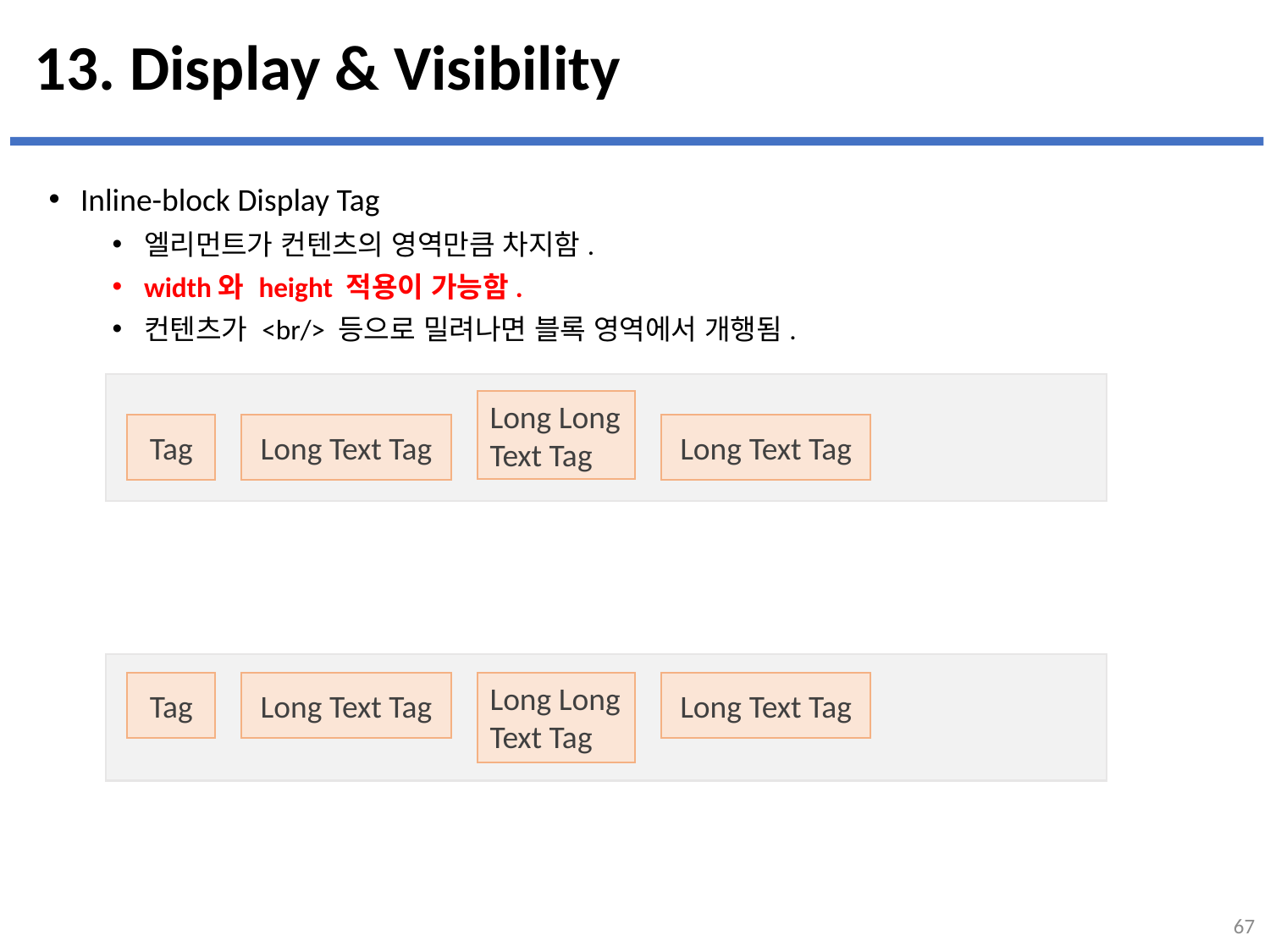

# 13. Display & Visibility
Inline-block Display Tag
엘리먼트가 컨텐츠의 영역만큼 차지함.
width와 height 적용이 가능함.
컨텐츠가 <br/> 등으로 밀려나면 블록 영역에서 개행됨.

display: inline-block;
vertical-align: top;

Long Long
Text Tag
Tag
Long Text Tag
Long Text Tag

Tag
Long Text Tag
Long Text Tag
Long Long
Text Tag
67